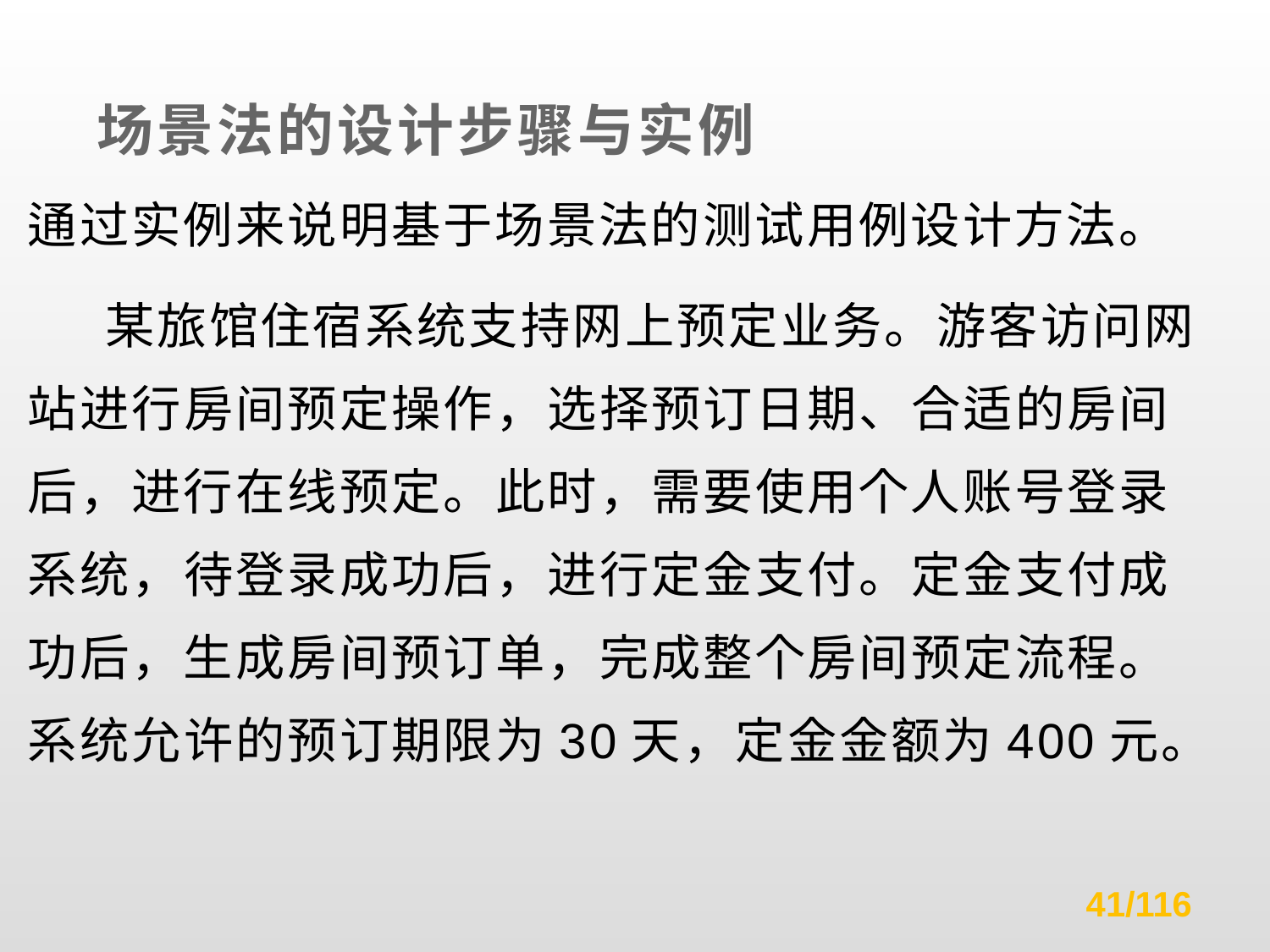

# 场景法的设计步骤与实例
通过实例来说明基于场景法的测试用例设计方法。
    某旅馆住宿系统支持网上预定业务。游客访问网站进行房间预定操作，选择预订日期、合适的房间后，进行在线预定。此时，需要使用个人账号登录系统，待登录成功后，进行定金支付。定金支付成功后，生成房间预订单，完成整个房间预定流程。系统允许的预订期限为30天，定金金额为400元。
41/116